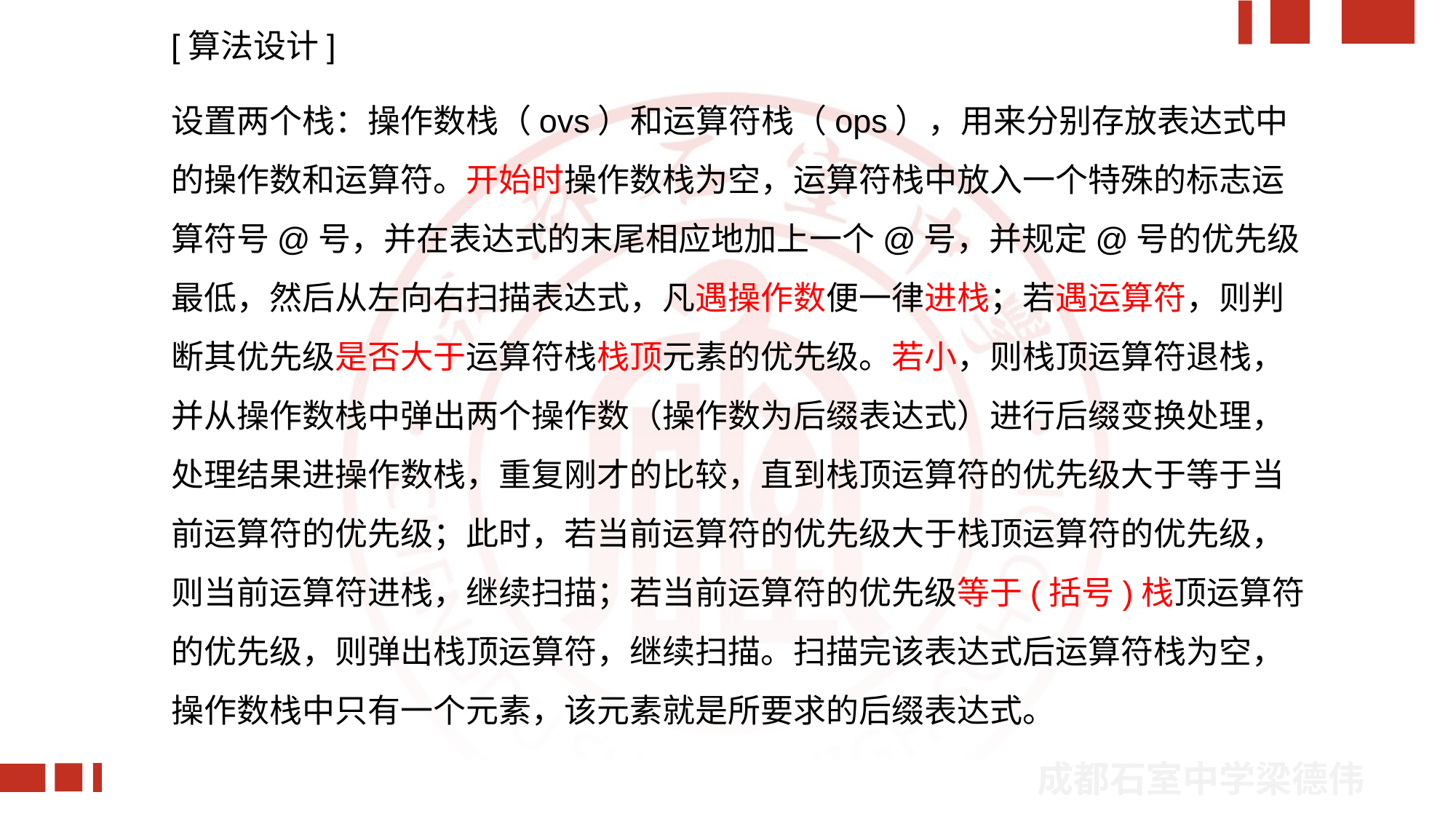

[算法设计]
设置两个栈：操作数栈（ovs）和运算符栈（ops），用来分别存放表达式中的操作数和运算符。开始时操作数栈为空，运算符栈中放入一个特殊的标志运算符号@号，并在表达式的末尾相应地加上一个@号，并规定@号的优先级最低，然后从左向右扫描表达式，凡遇操作数便一律进栈；若遇运算符，则判断其优先级是否大于运算符栈栈顶元素的优先级。若小，则栈顶运算符退栈，并从操作数栈中弹出两个操作数（操作数为后缀表达式）进行后缀变换处理，处理结果进操作数栈，重复刚才的比较，直到栈顶运算符的优先级大于等于当前运算符的优先级；此时，若当前运算符的优先级大于栈顶运算符的优先级，则当前运算符进栈，继续扫描；若当前运算符的优先级等于(括号)栈顶运算符的优先级，则弹出栈顶运算符，继续扫描。扫描完该表达式后运算符栈为空，操作数栈中只有一个元素，该元素就是所要求的后缀表达式。